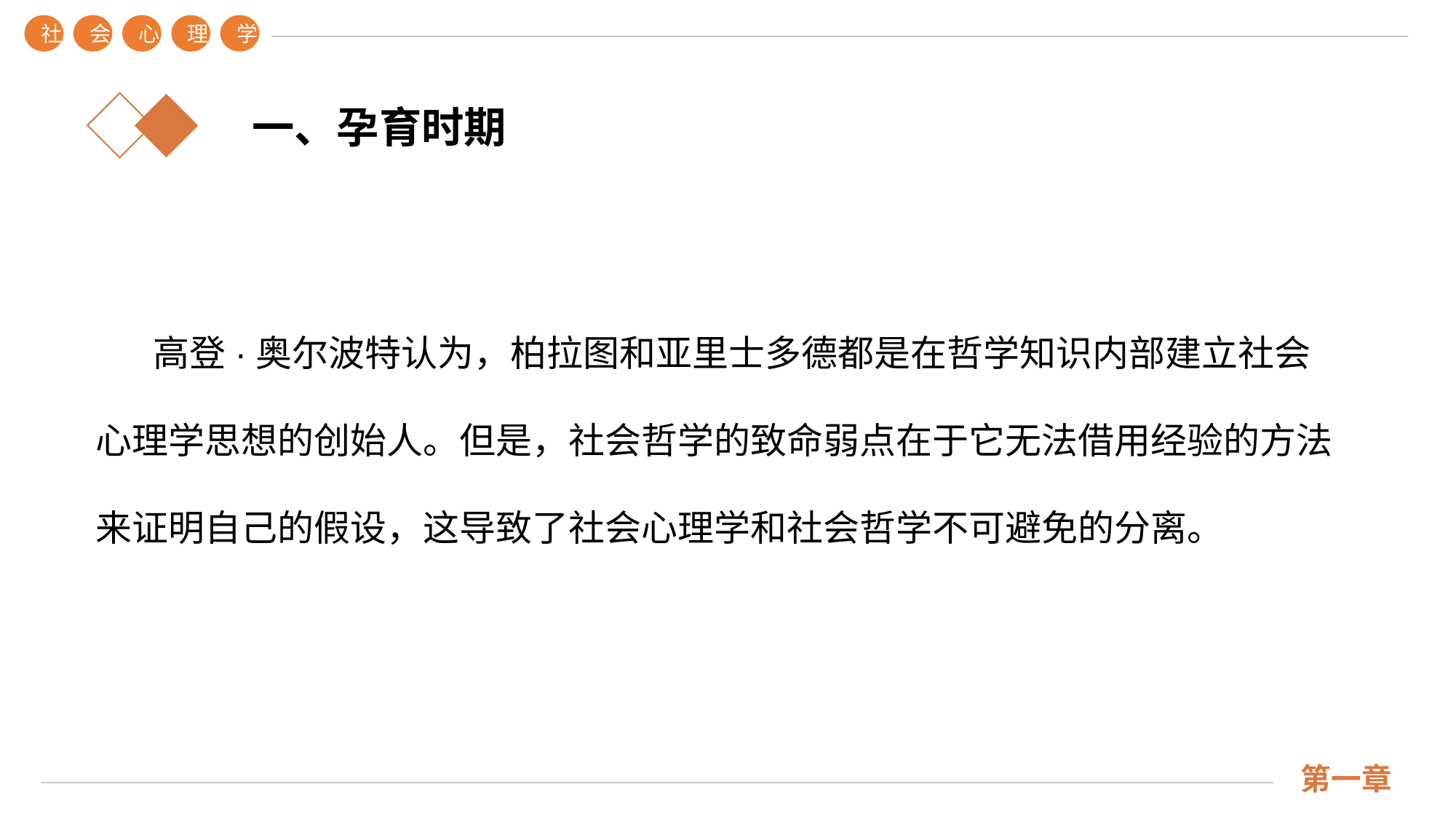

社
会
心
理
学

一、孕育时期
      高登·奥尔波特认为，柏拉图和亚里士多德都是在哲学知识内部建立社会心理学思想的创始人。但是，社会哲学的致命弱点在于它无法借用经验的方法来证明自己的假设，这导致了社会心理学和社会哲学不可避免的分离。
第一章